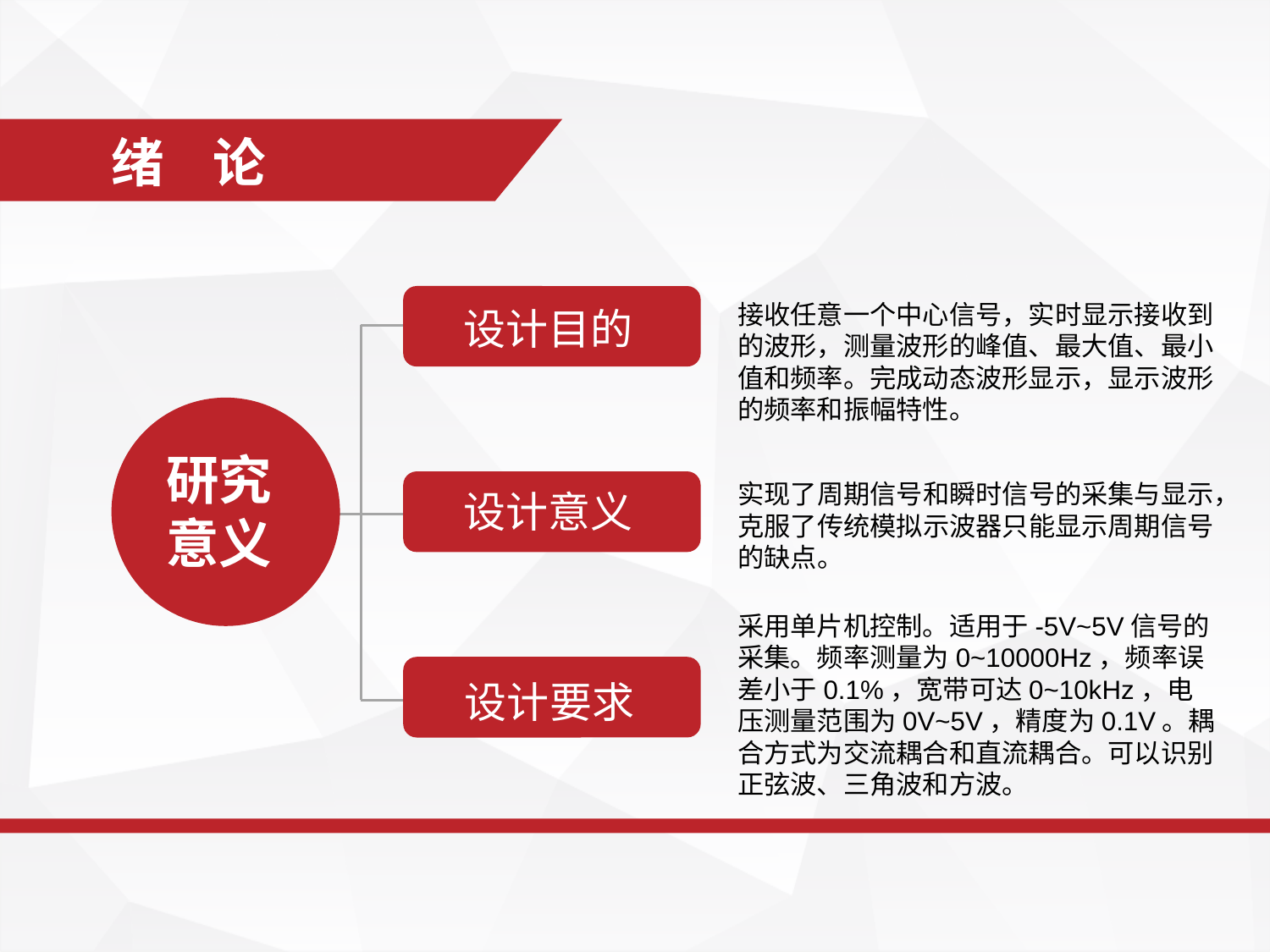

绪    论

设计目的
接收任意一个中心信号，实时显示接收到的波形，测量波形的峰值、最大值、最小值和频率。完成动态波形显示，显示波形的频率和振幅特性。

研究
意义

设计意义
实现了周期信号和瞬时信号的采集与显示，克服了传统模拟示波器只能显示周期信号的缺点。

采用单片机控制。适用于-5V~5V信号的采集。频率测量为0~10000Hz，频率误差小于0.1%，宽带可达0~10kHz，电压测量范围为0V~5V，精度为0.1V。耦合方式为交流耦合和直流耦合。可以识别正弦波、三角波和方波。

设计要求